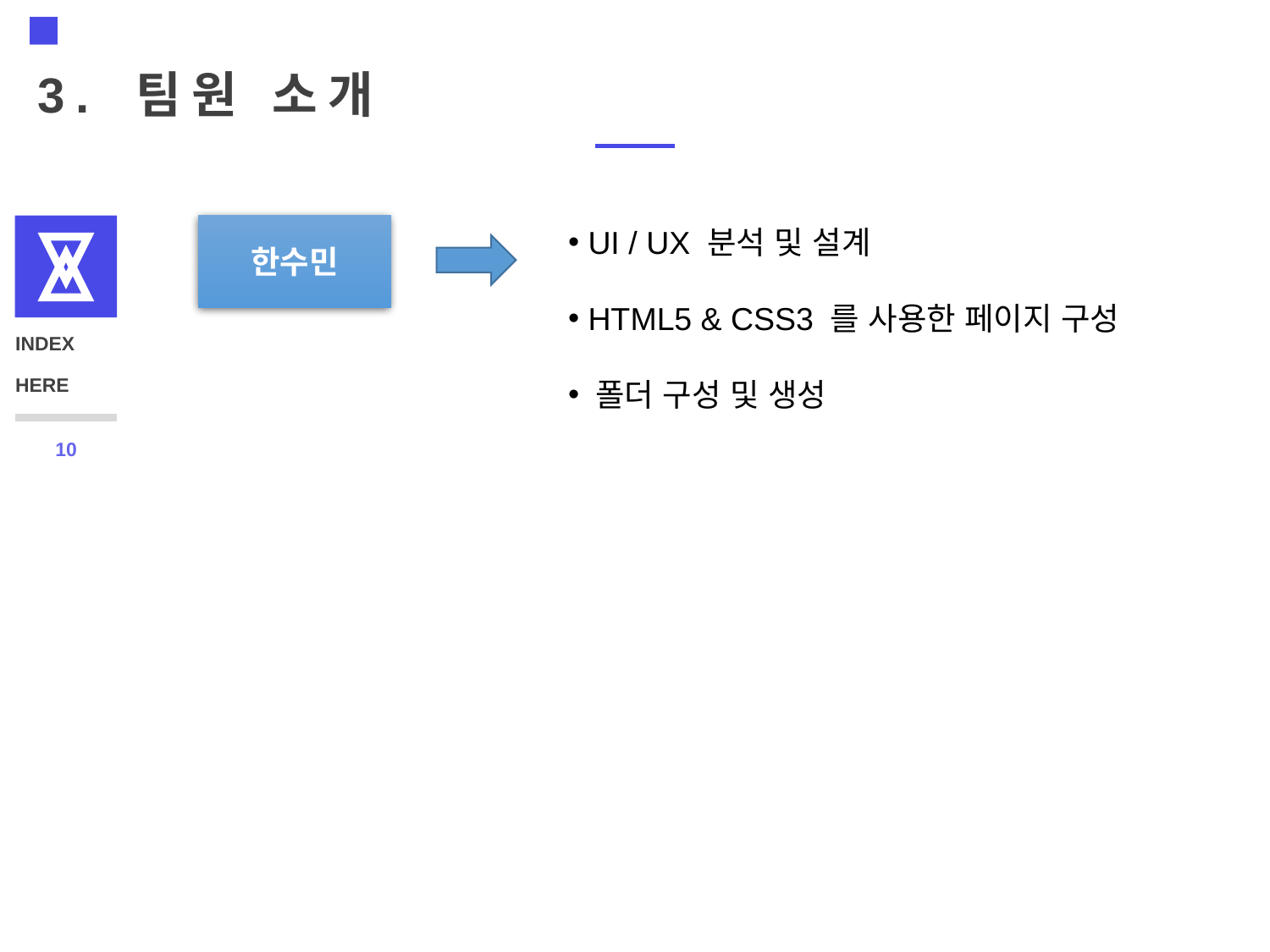

1
# 3. 팀원 소개
한수민
 UI / UX 분석 및 설계

 HTML5 & CSS3 를 사용한 페이지 구성

 폴더 구성 및 생성

INDEX
HERE
10